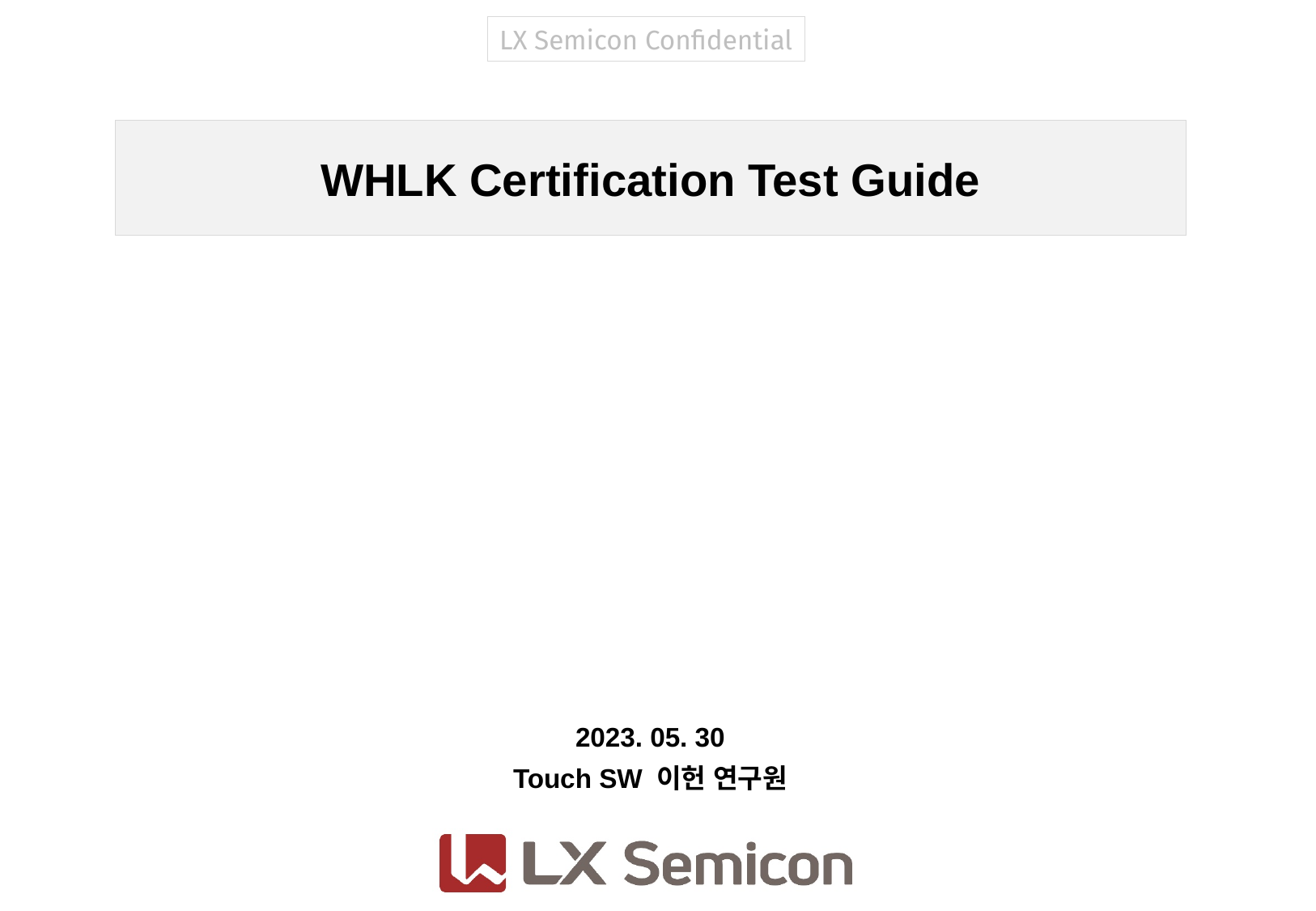

WHLK Certification Test Guide
2023. 05. 30
Touch SW 이헌 연구원